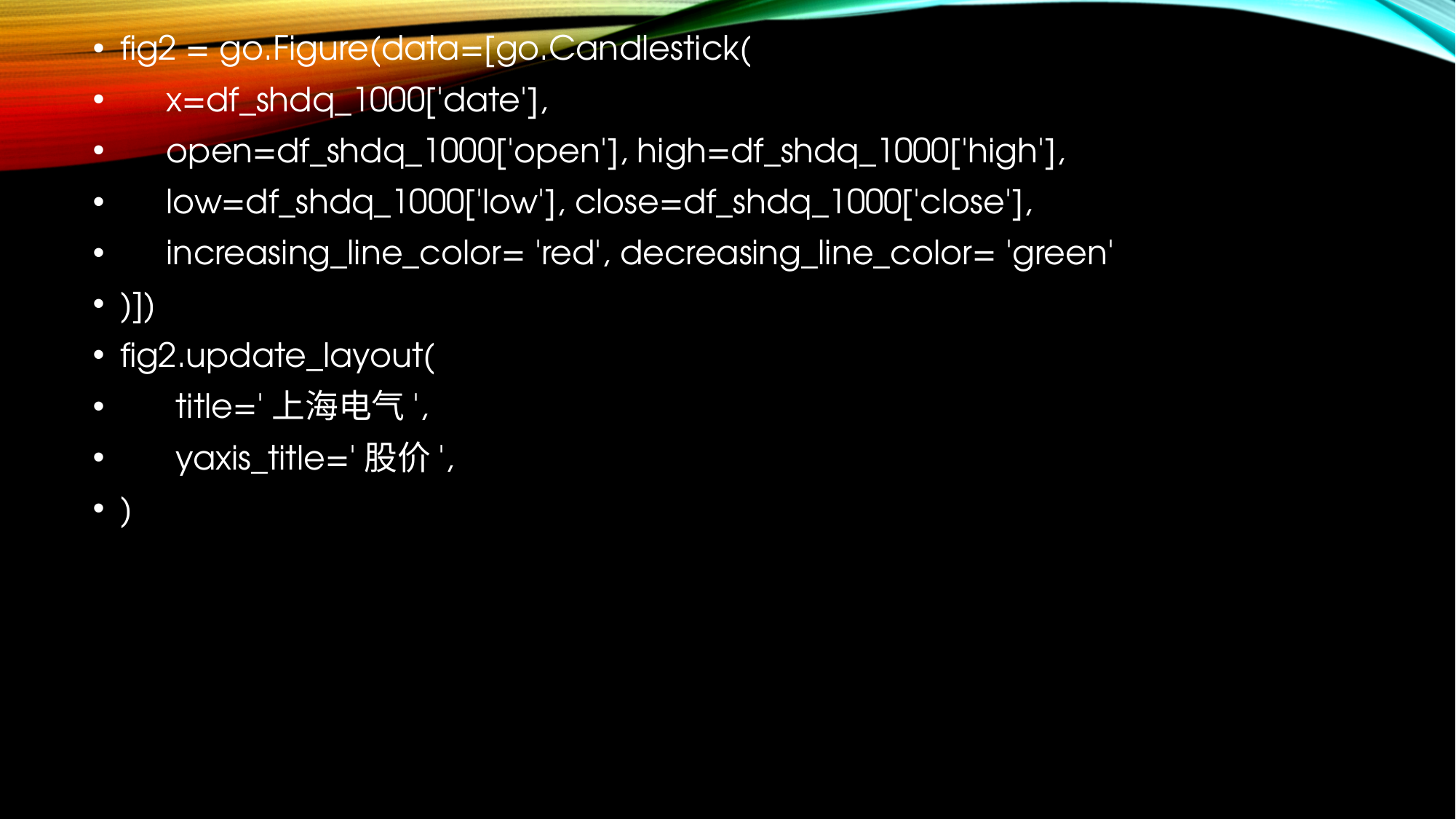

fig2 = go.Figure(data=[go.Candlestick(
     x=df_shdq_1000['date'],
     open=df_shdq_1000['open'], high=df_shdq_1000['high'],
     low=df_shdq_1000['low'], close=df_shdq_1000['close'],
     increasing_line_color= 'red', decreasing_line_color= 'green'
)])
fig2.update_layout(
      title='上海电气',
      yaxis_title='股价',
)